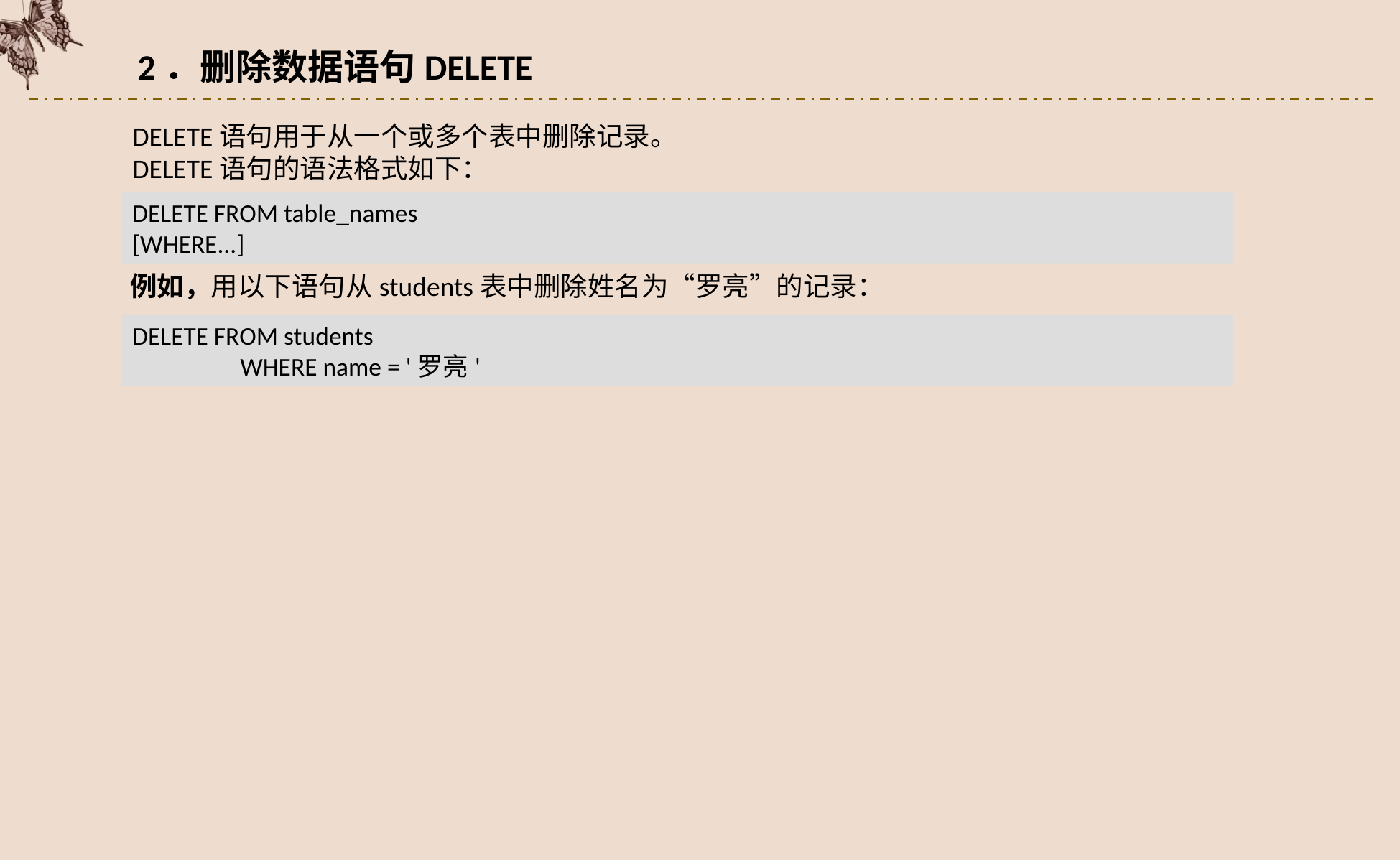

2．删除数据语句DELETE
DELETE语句用于从一个或多个表中删除记录。
DELETE语句的语法格式如下：
DELETE FROM table_names
[WHERE...]
例如，用以下语句从students表中删除姓名为“罗亮”的记录：
DELETE FROM students
  	WHERE name = '罗亮'